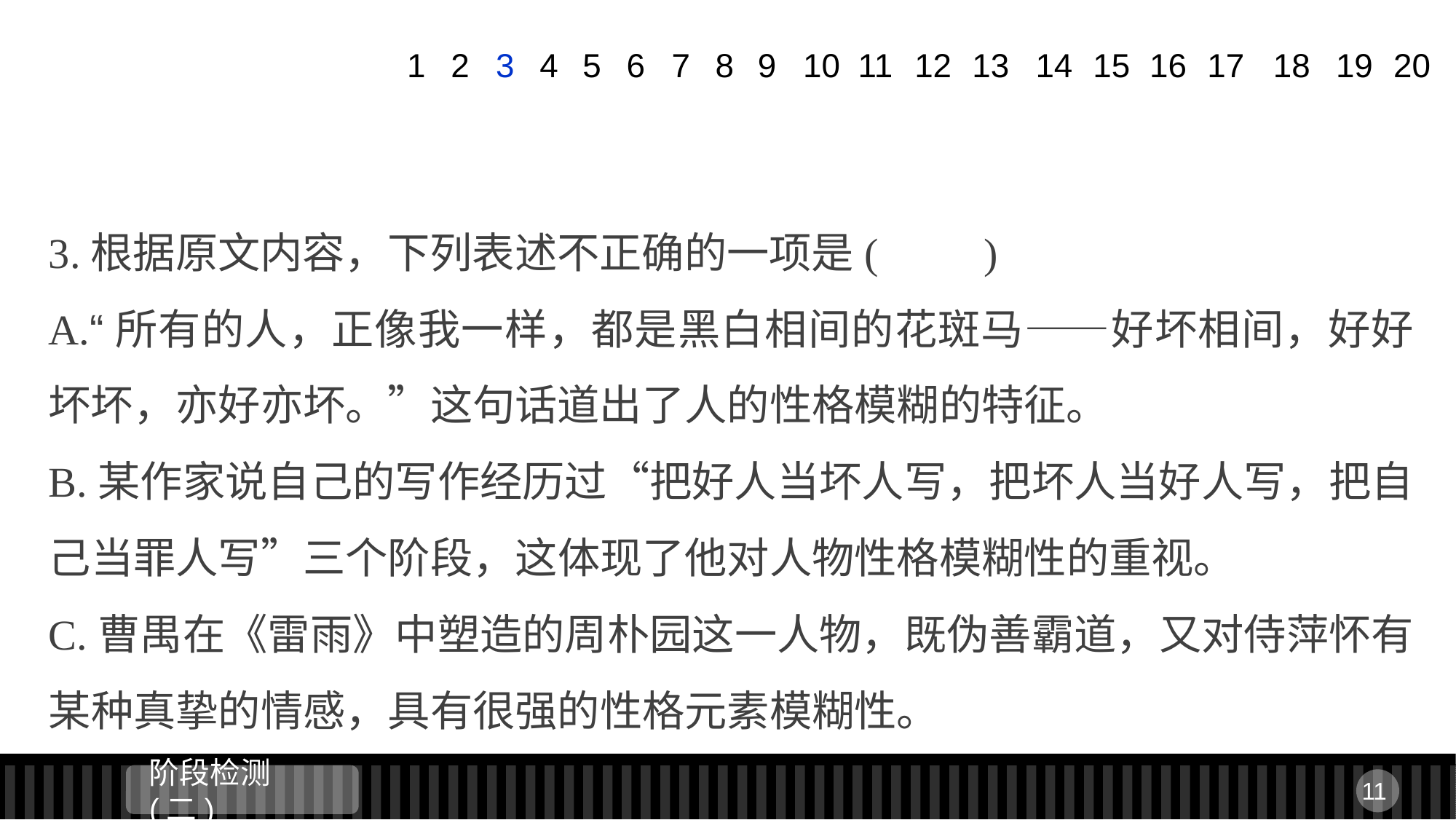

1
2
3
4
5
6
7
8
9
11
12
13
14
15
16
17
18
19
20
10
3.根据原文内容，下列表述不正确的一项是(　　)
A.“所有的人，正像我一样，都是黑白相间的花斑马——好坏相间，好好坏坏，亦好亦坏。”这句话道出了人的性格模糊的特征。
B.某作家说自己的写作经历过“把好人当坏人写，把坏人当好人写，把自己当罪人写”三个阶段，这体现了他对人物性格模糊性的重视。
C.曹禺在《雷雨》中塑造的周朴园这一人物，既伪善霸道，又对侍萍怀有某种真挚的情感，具有很强的性格元素模糊性。